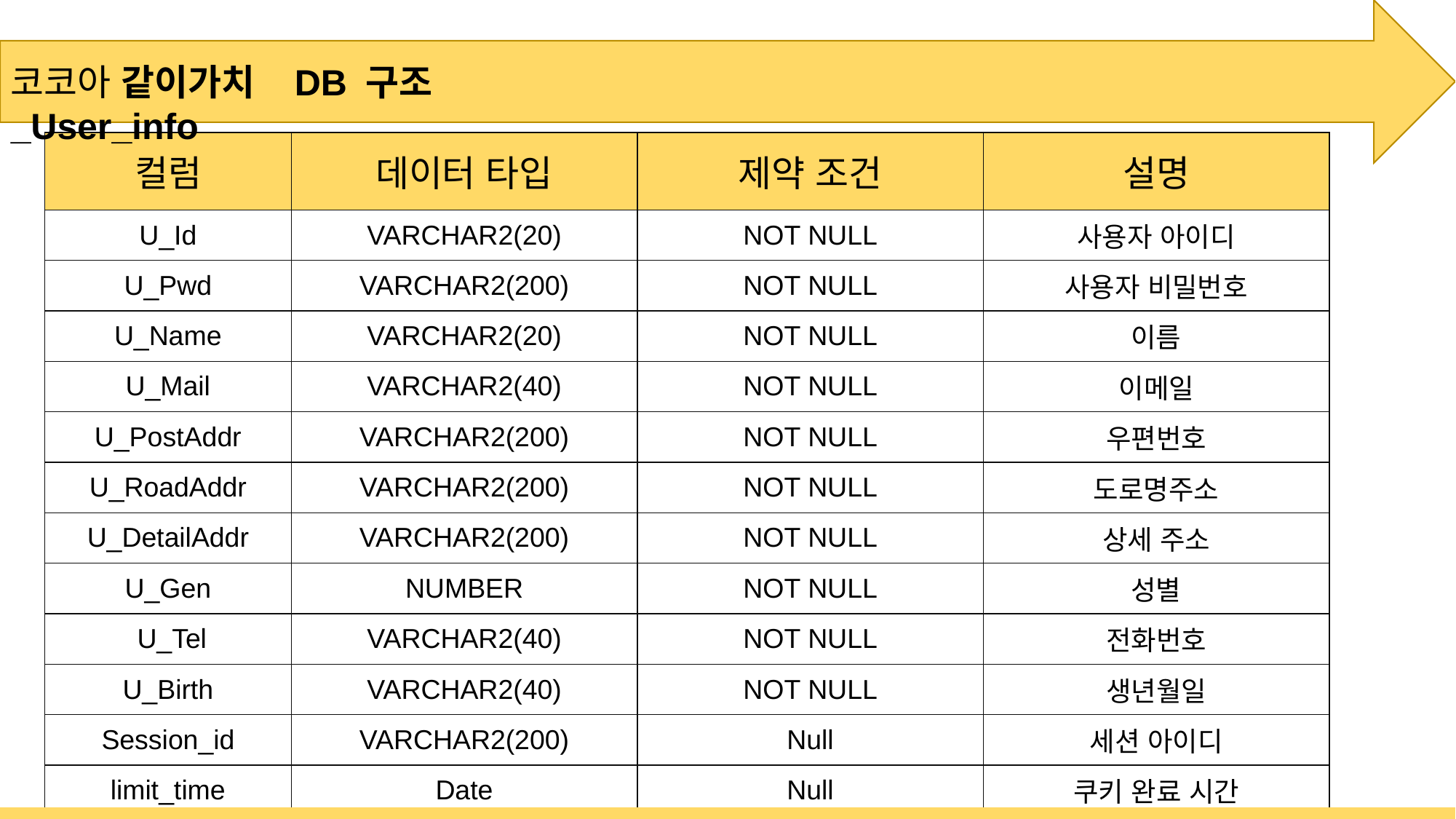

코코아 같이가치   DB 구조_User_info
| 컬럼 | 데이터 타입 | 제약 조건 | 설명 |
| --- | --- | --- | --- |
| U\_Id | VARCHAR2(20) | NOT NULL | 사용자 아이디 |
| U\_Pwd | VARCHAR2(200) | NOT NULL | 사용자 비밀번호 |
| U\_Name | VARCHAR2(20) | NOT NULL | 이름 |
| U\_Mail | VARCHAR2(40) | NOT NULL | 이메일 |
| U\_PostAddr | VARCHAR2(200) | NOT NULL | 우편번호 |
| U\_RoadAddr | VARCHAR2(200) | NOT NULL | 도로명주소 |
| U\_DetailAddr | VARCHAR2(200) | NOT NULL | 상세 주소 |
| U\_Gen | NUMBER | NOT NULL | 성별 |
| U\_Tel | VARCHAR2(40) | NOT NULL | 전화번호 |
| U\_Birth | VARCHAR2(40) | NOT NULL | 생년월일 |
| Session\_id | VARCHAR2(200) | Null | 세션 아이디 |
| limit\_time | Date | Null | 쿠키 완료 시간 |